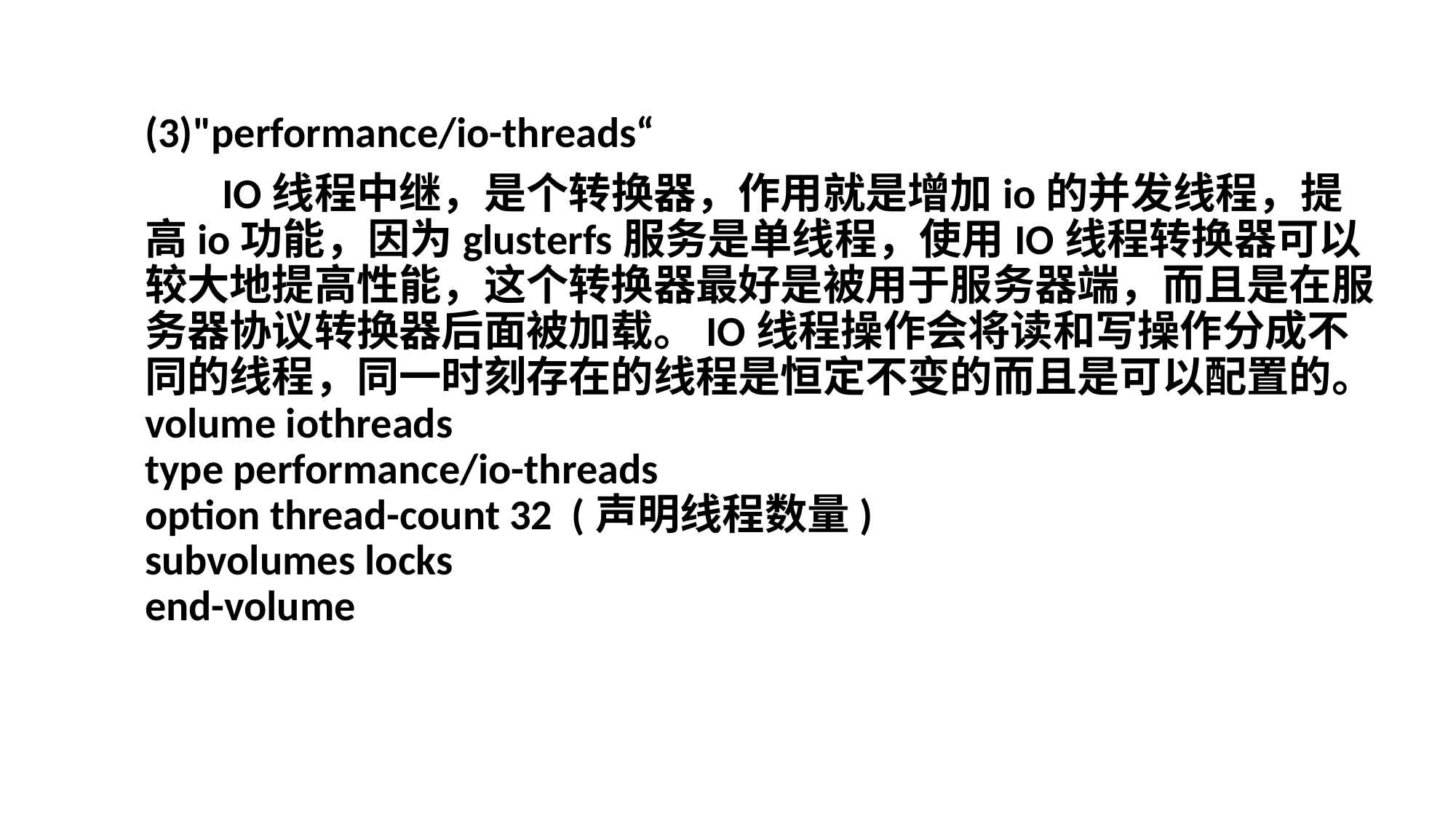

(3)"performance/io-threads“
        IO线程中继，是个转换器，作用就是增加io的并发线程，提高io功能，因为glusterfs服务是单线程，使用IO线程转换器可以较大地提高性能，这个转换器最好是被用于服务器端，而且是在服务器协议转换器后面被加载。IO线程操作会将读和写操作分成不同的线程，同一时刻存在的线程是恒定不变的而且是可以配置的。
volume iothreads
type performance/io-threads
option thread-count 32  (声明线程数量)
subvolumes locks
end-volume